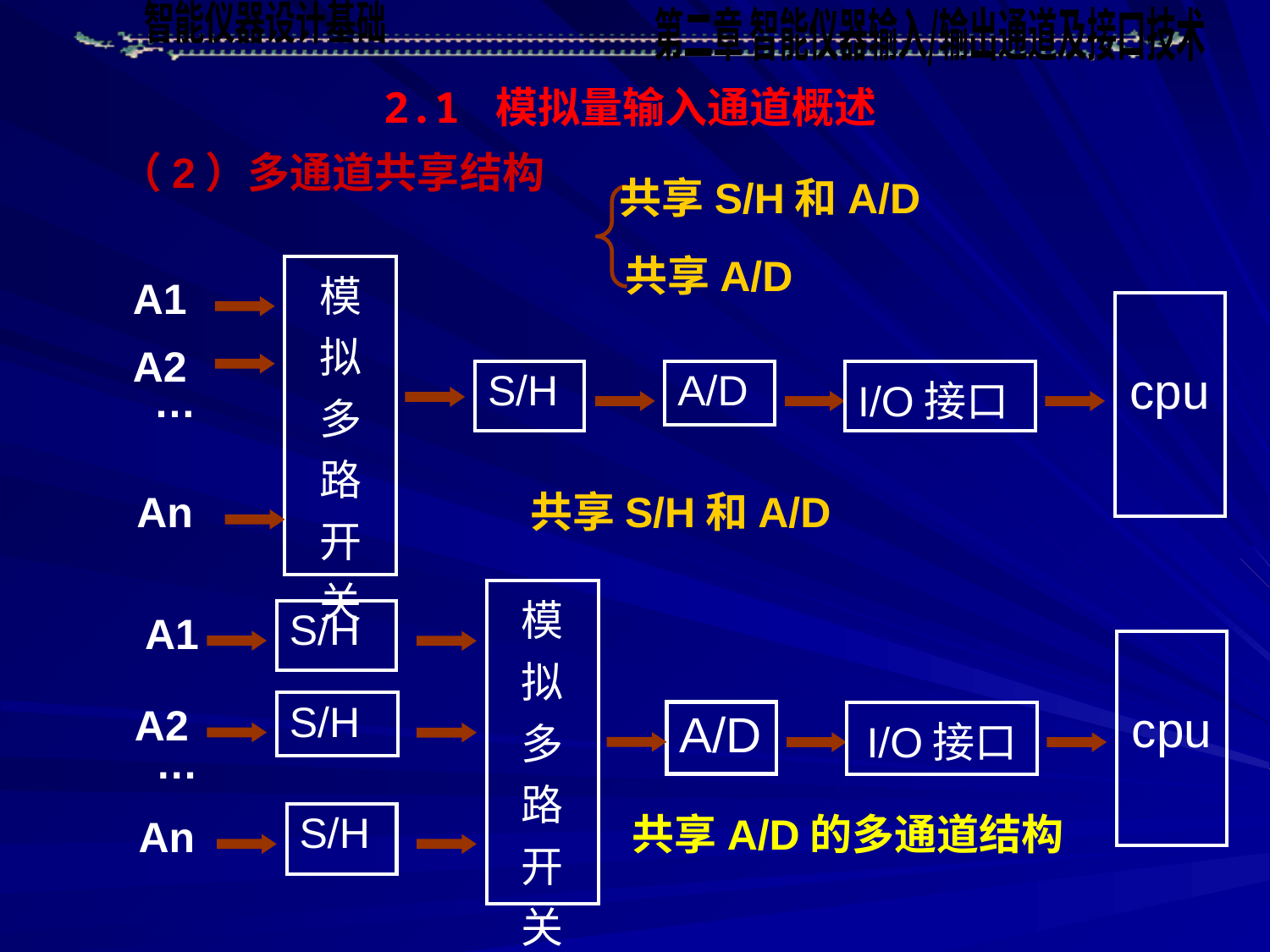

2.1 模拟量输入通道概述
（2）多通道共享结构
共享S/H和A/D

共享A/D
| 模 拟 多 路 开 关 |
| --- |
A1
| cpu |
| --- |

A2

| S/H |
| --- |
| A/D |
| --- |
| I/O接口 |
| --- |
…

An
共享S/H和A/D

| 模 拟 多 路 开 关 |
| --- |
A1
| S/H |
| --- |

| cpu |
| --- |
| S/H |
| --- |
A2
| A/D |
| --- |
| I/O接口 |
| --- |

…

共享A/D的多通道结构
An
| S/H |
| --- |